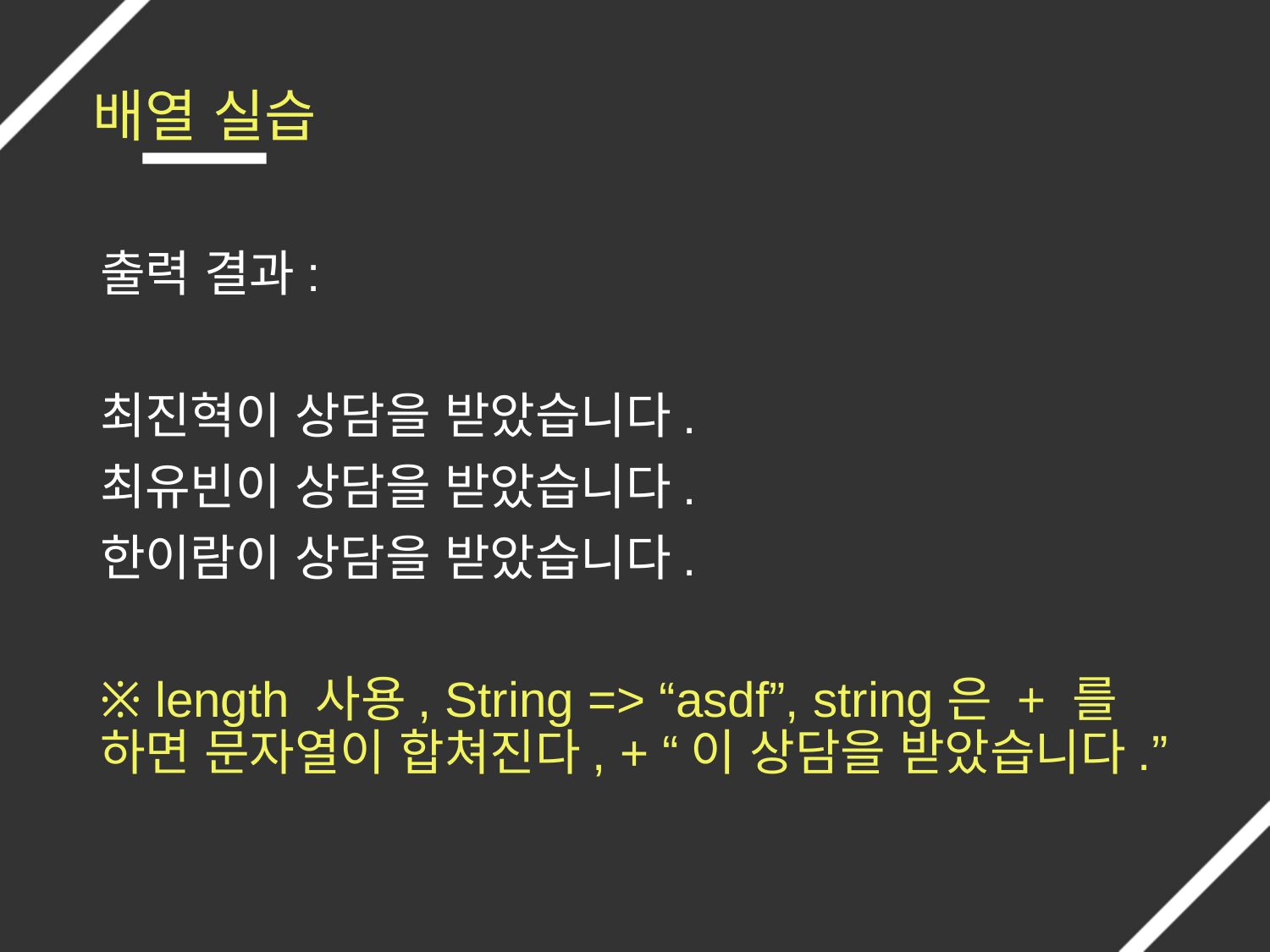

# 배열 실습

출력 결과:

최진혁이 상담을 받았습니다.
최유빈이 상담을 받았습니다.
한이람이 상담을 받았습니다.

※ length 사용, String => “asdf”, string은 + 를 하면 문자열이 합쳐진다, + “이 상담을 받았습니다.”